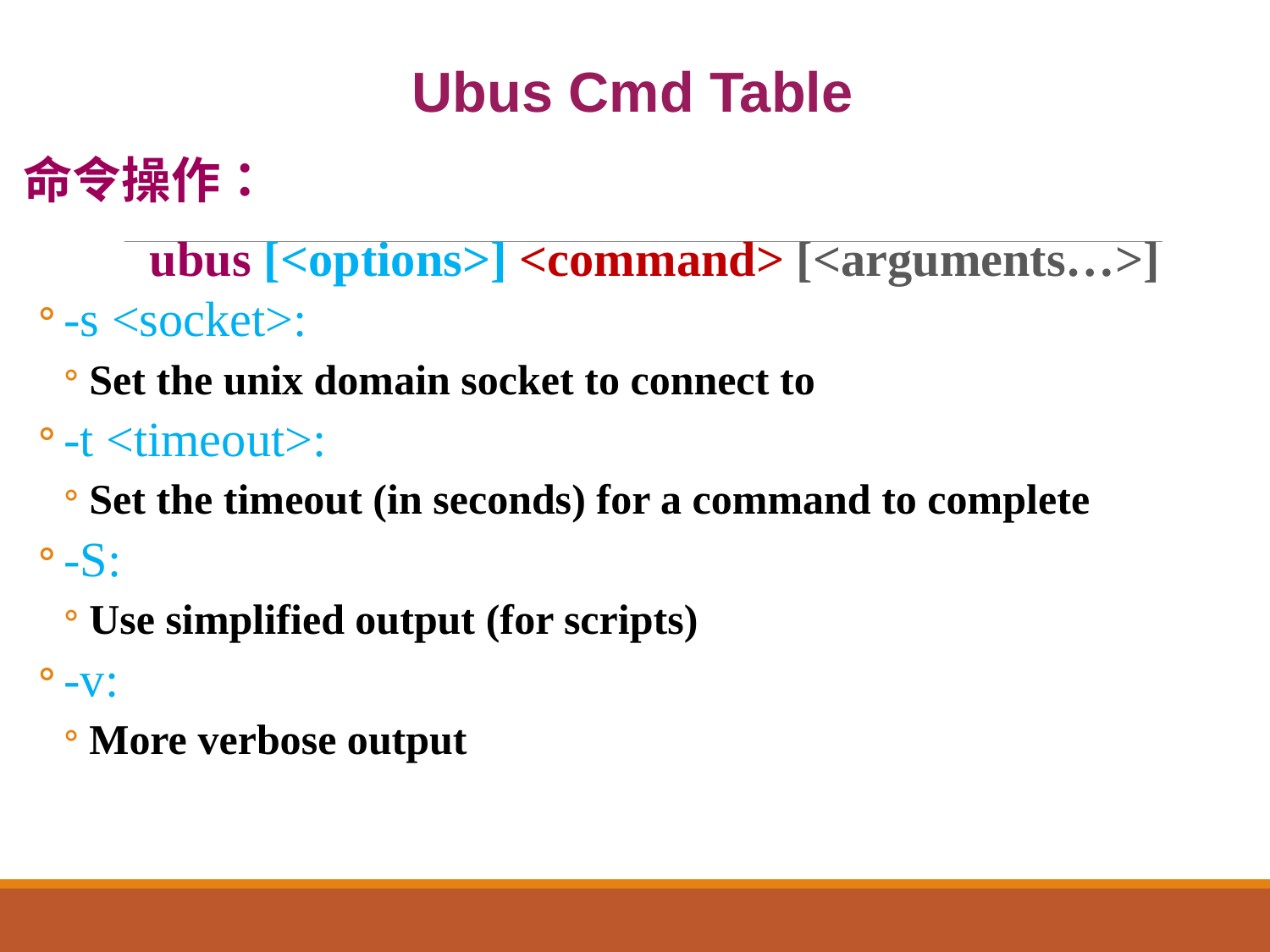

Ubus Cmd Table
命令操作：
	 ubus [<options>] <command> [<arguments…>]
-s <socket>:
Set the unix domain socket to connect to
-t <timeout>:
Set the timeout (in seconds) for a command to complete
-S:
Use simplified output (for scripts)
-v:
More verbose output